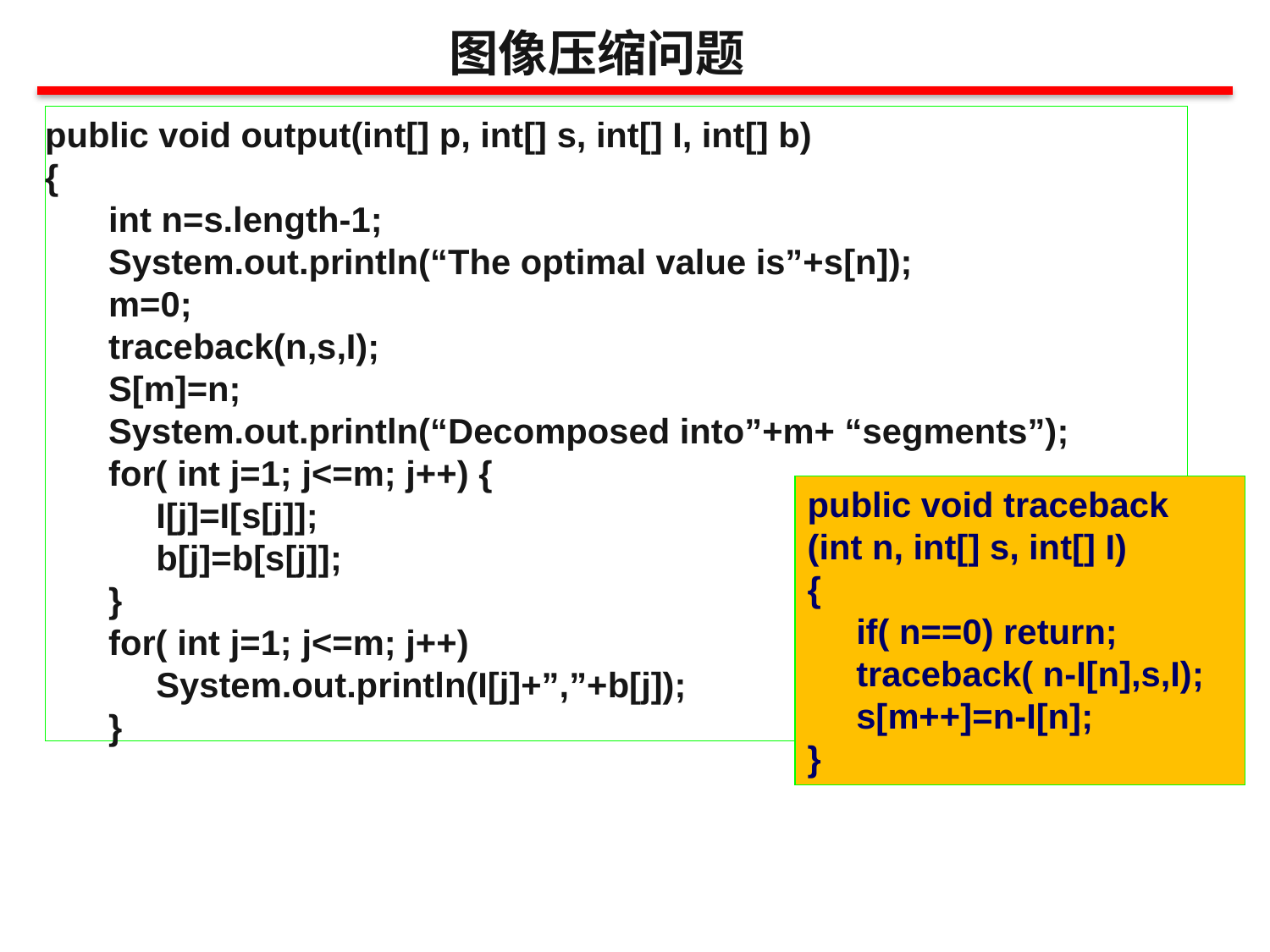

图像压缩问题
public void output(int[] p, int[] s, int[] I, int[] b)
{
	int n=s.length-1;
	System.out.println(“The optimal value is”+s[n]);
	m=0;
	traceback(n,s,I);
S[m]=n;
System.out.println(“Decomposed into”+m+ “segments”);
for( int j=1; j<=m; j++) {
	I[j]=I[s[j]];
	b[j]=b[s[j]];
}
for( int j=1; j<=m; j++)
	System.out.println(I[j]+”,”+b[j]);
}

public void traceback
(int n, int[] s, int[] I)
{
     if( n==0) return;
     traceback( n-I[n],s,I);
     s[m++]=n-I[n];
}